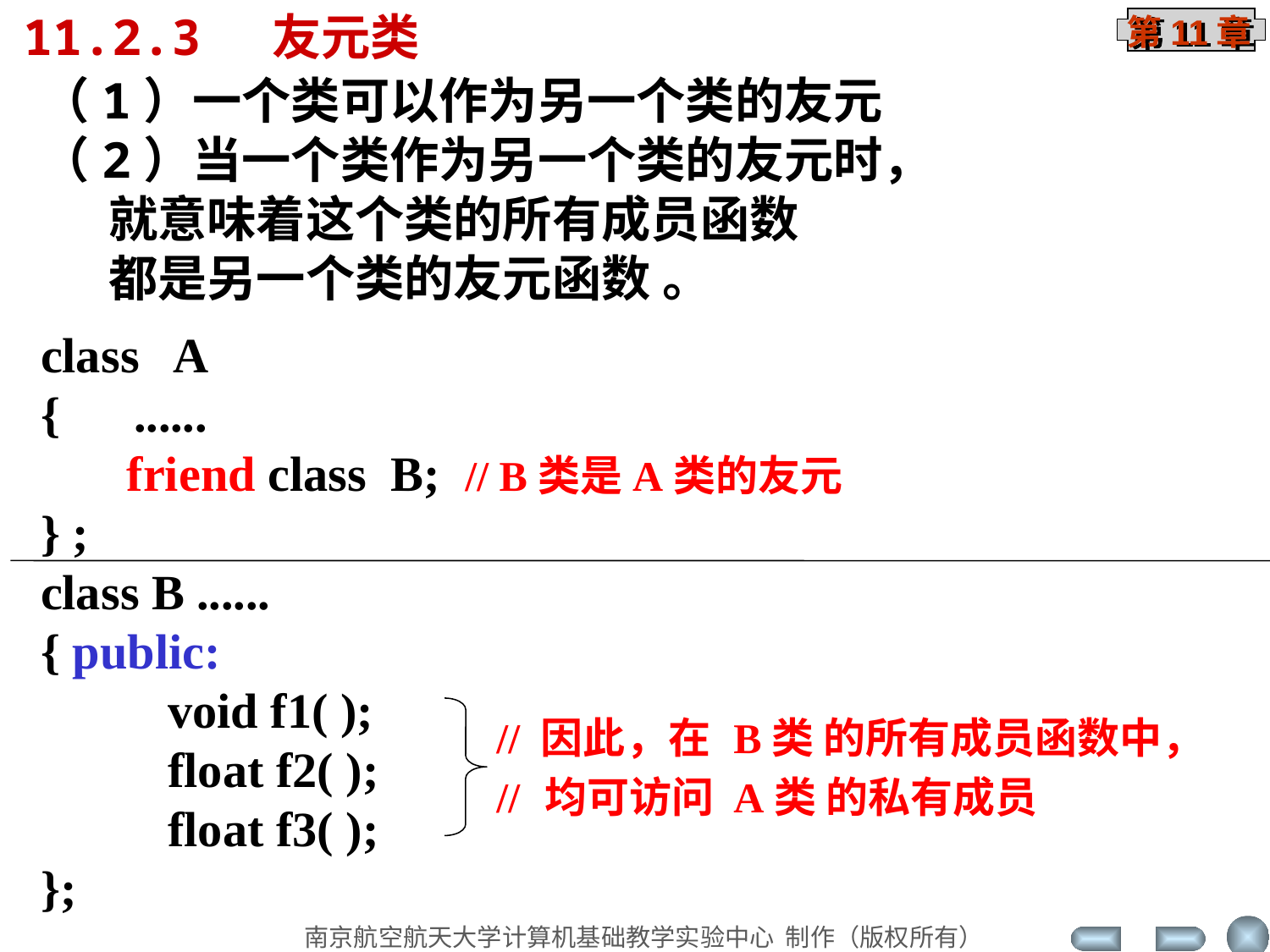

11.2.3  友元类
（1）一个类可以作为另一个类的友元
（2）当一个类作为另一个类的友元时，
     就意味着这个类的所有成员函数
     都是另一个类的友元函数 。
class   A
{      ......
       friend class  B;  // B类是A类的友元
} ;
class B ......
{ public:
	void f1( );
	float f2( );
	float f3( );
};

// 因此，在 B类 的所有成员函数中，
// 均可访问 A类 的私有成员